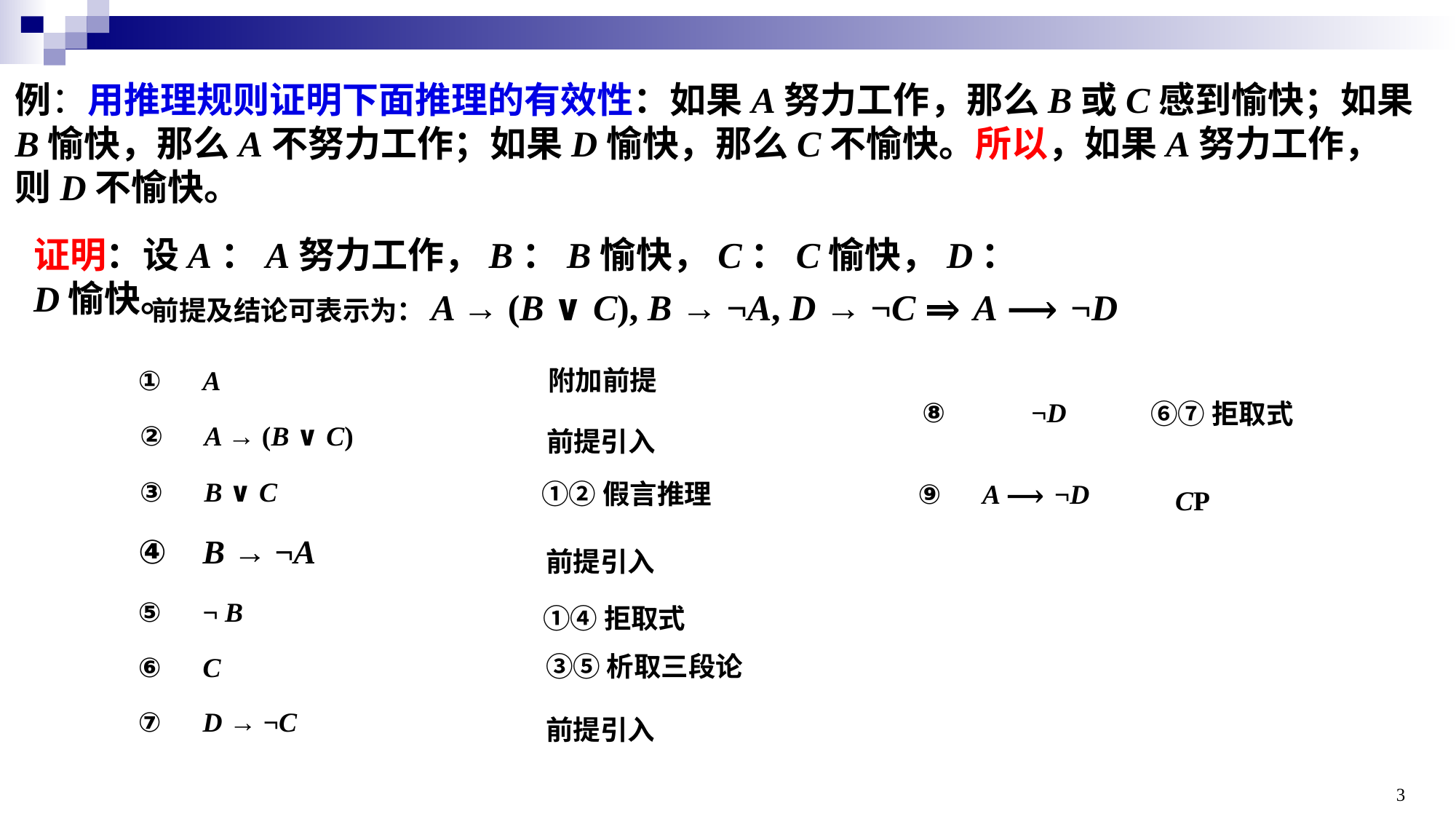

例：用推理规则证明下面推理的有效性：如果A努力工作，那么B或C感到愉快；如果B愉快，那么A不努力工作；如果D愉快，那么C不愉快。所以，如果A努力工作， 则D不愉快。
证明：设A：A努力工作，B：B愉快，C：C愉快，D：D愉快。
前提及结论可表示为：A → (B ∨ C), B → ¬A, D → ¬C ⇒ A ⟶ ¬D
①	A
附加前提
⑧	¬D
⑥⑦拒取式
前提引入
②	A → (B ∨ C)
③	B ∨ C
①②假言推理
⑨	A ⟶ ¬D
CP
④	B → ¬A
前提引入
⑤	¬ B
①④拒取式
③⑤析取三段论
⑥	C
⑦	D → ¬C
前提引入
3